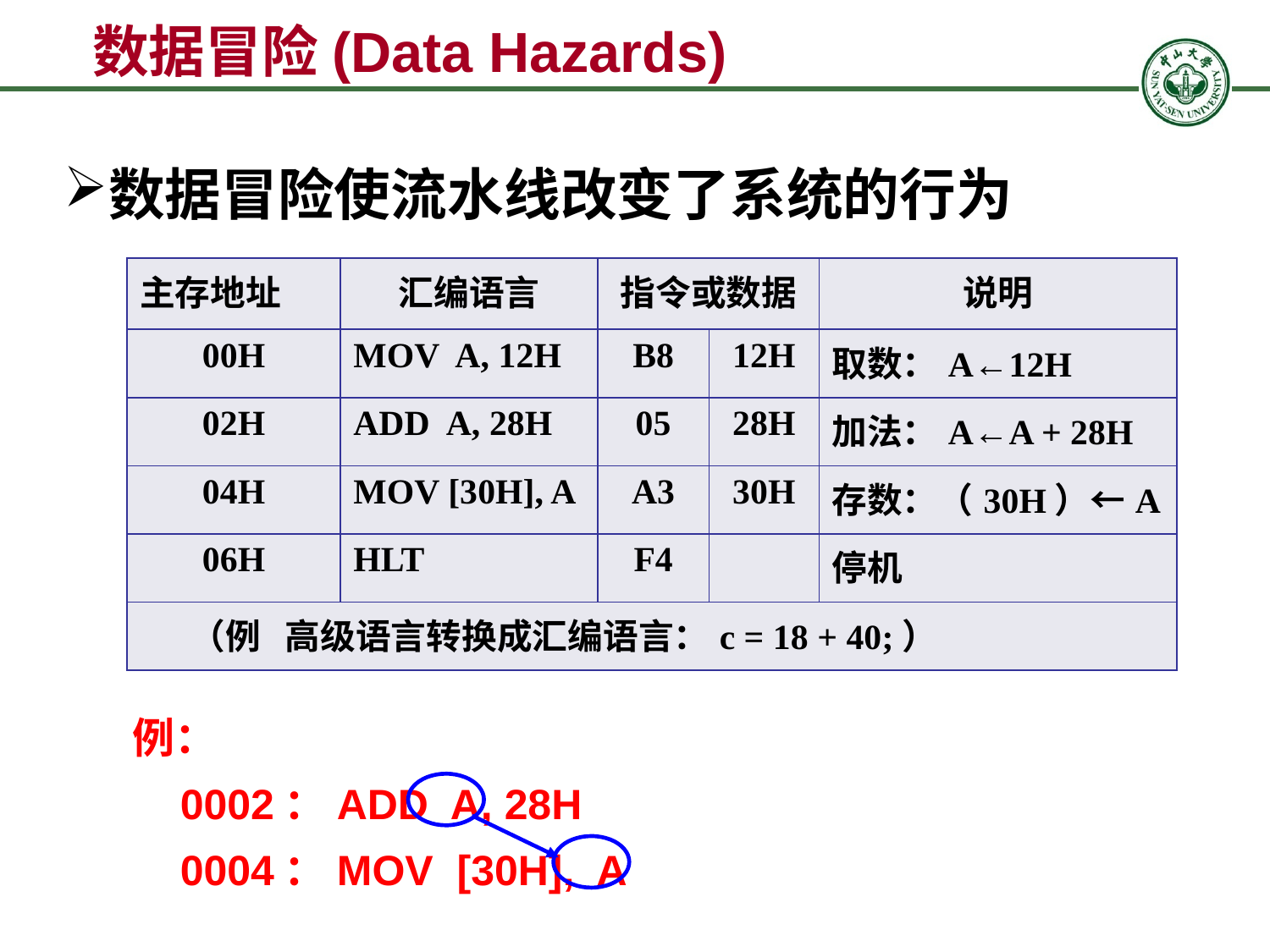

# 数据冒险(Data Hazards)
数据冒险使流水线改变了系统的行为
| 主存地址 | 汇编语言 | 指令或数据 |  | 说明 |
| --- | --- | --- | --- | --- |
| 00H | MOV A, 12H | B8 | 12H | 取数：A←12H |
| 02H | ADD A, 28H | 05 | 28H | 加法：A←A + 28H |
| 04H | MOV [30H], A | A3 | 30H | 存数：（30H）←A |
| 06H | HLT | F4 |  | 停机 |
| （例 高级语言转换成汇编语言：c = 18 + 40;） |  |  |  |  |
例：
    0002：ADD  A, 28H
    0004：MOV  [30H],  A